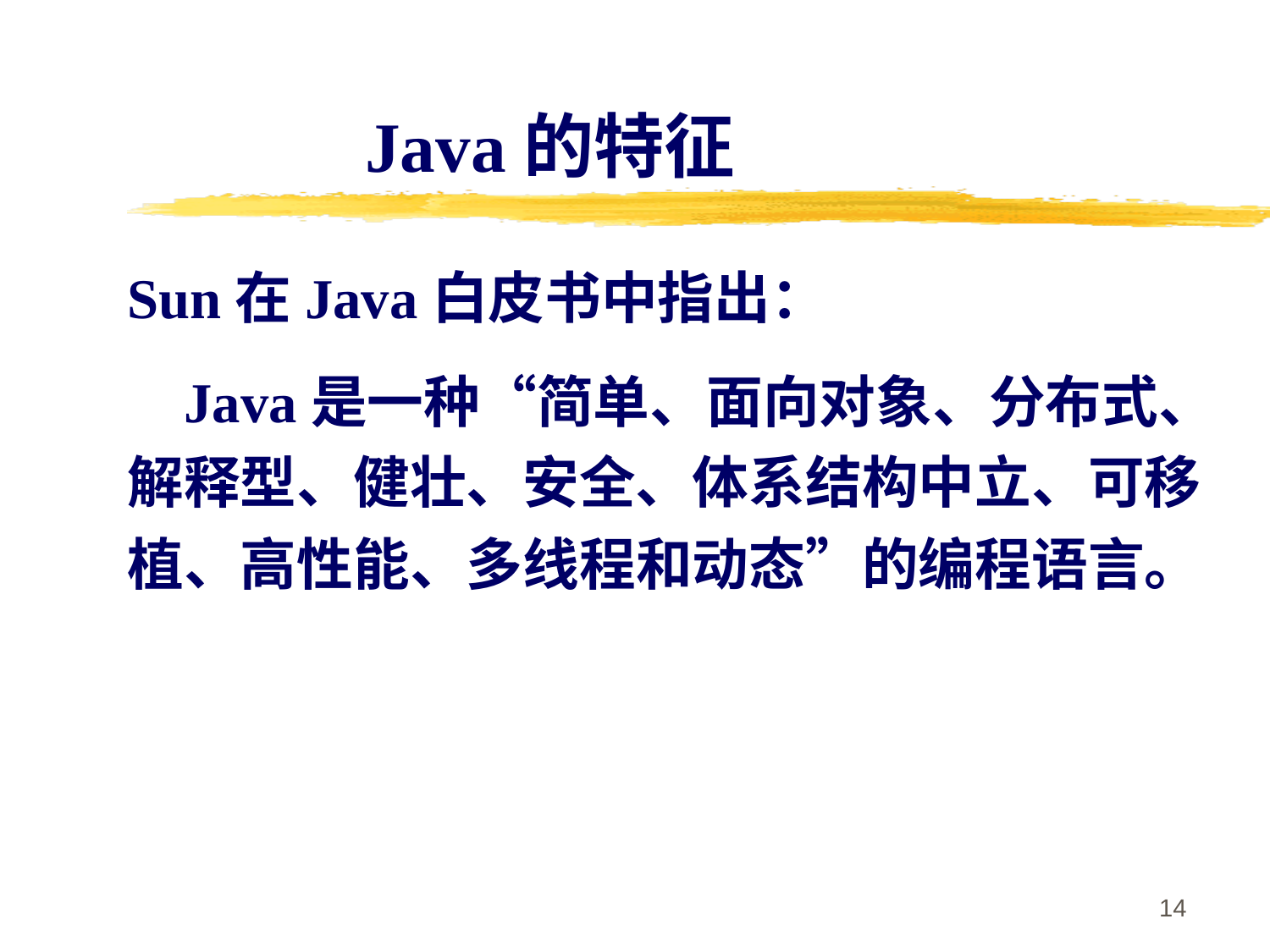

Java的特征
Sun在Java白皮书中指出：
    Java是一种“简单、面向对象、分布式、解释型、健壮、安全、体系结构中立、可移植、高性能、多线程和动态”的编程语言。
14